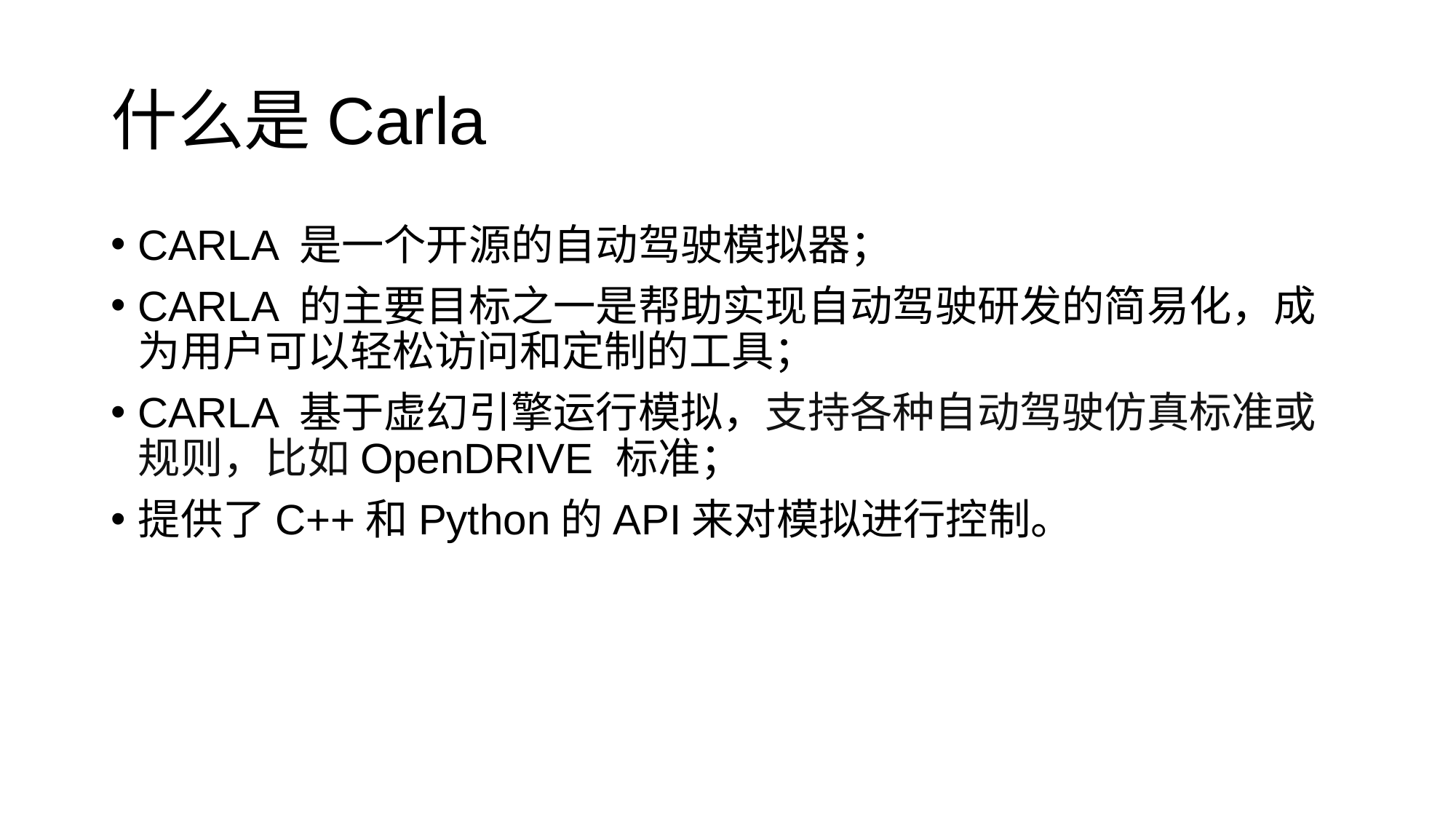

# 什么是Carla
CARLA 是一个开源的自动驾驶模拟器；
CARLA 的主要目标之一是帮助实现自动驾驶研发的简易化，成为用户可以轻松访问和定制的工具；
CARLA 基于虚幻引擎运行模拟，支持各种自动驾驶仿真标准或规则，比如OpenDRIVE 标准；
提供了C++和Python的API来对模拟进行控制。